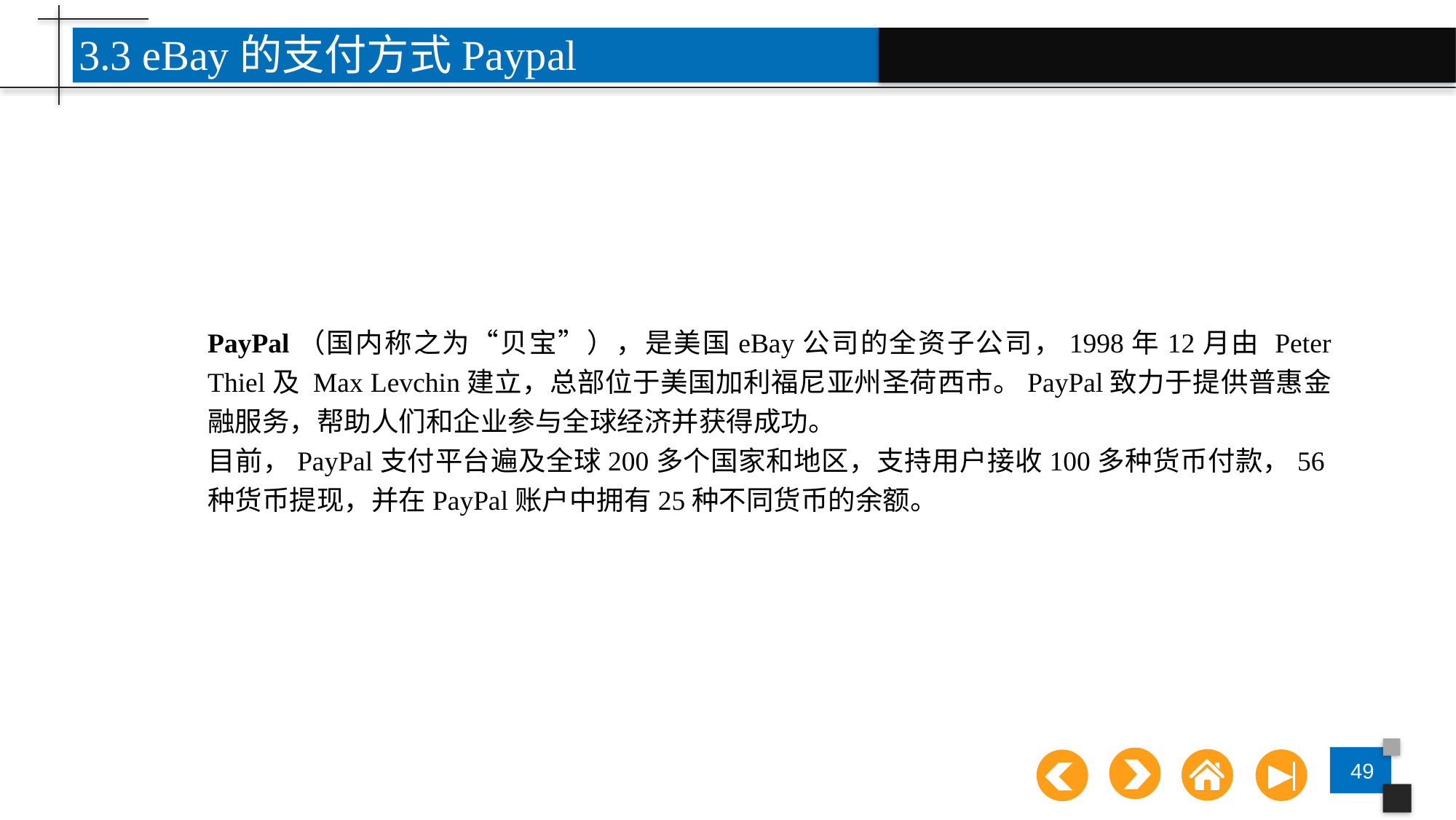

3.3 eBay的支付方式Paypal
点击添加文本
PayPal（国内称之为“贝宝”），是美国eBay公司的全资子公司，1998年12月由 Peter Thiel及 Max Levchin建立，总部位于美国加利福尼亚州圣荷西市。PayPal致力于提供普惠金融服务，帮助人们和企业参与全球经济并获得成功。
目前，PayPal支付平台遍及全球200多个国家和地区，支持用户接收100多种货币付款，56种货币提现，并在PayPal账户中拥有25种不同货币的余额。
点击添加文本
点击添加文本
点击添加文本